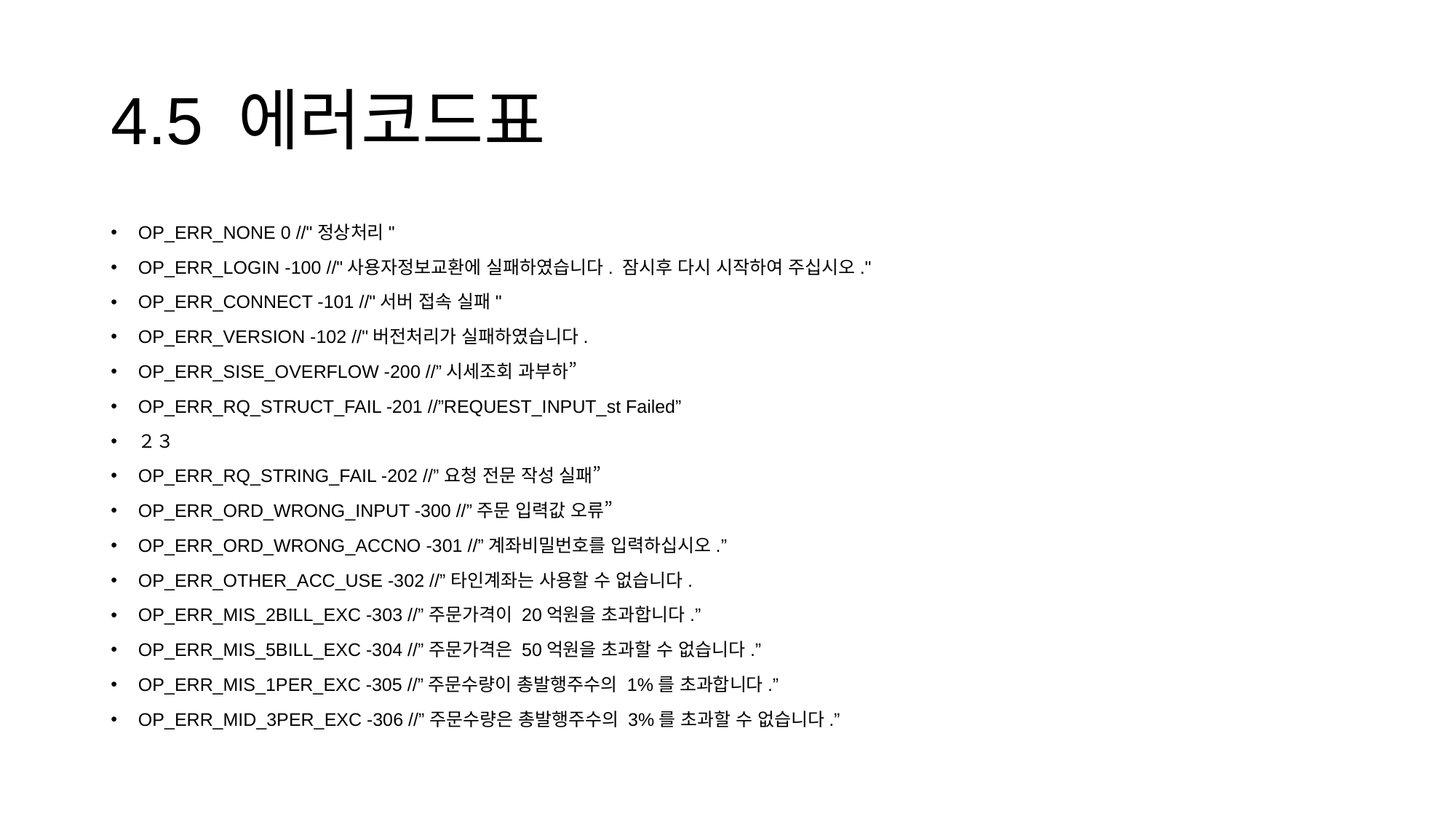

# 4.5 에러코드표
OP_ERR_NONE 0 //"정상처리"
OP_ERR_LOGIN -100 //"사용자정보교환에 실패하였습니다. 잠시후 다시 시작하여 주십시오."
OP_ERR_CONNECT -101 //"서버 접속 실패"
OP_ERR_VERSION -102 //"버전처리가 실패하였습니다.
OP_ERR_SISE_OVERFLOW -200 //”시세조회 과부하”
OP_ERR_RQ_STRUCT_FAIL -201 //”REQUEST_INPUT_st Failed”
２３
OP_ERR_RQ_STRING_FAIL -202 //”요청 전문 작성 실패”
OP_ERR_ORD_WRONG_INPUT -300 //”주문 입력값 오류”
OP_ERR_ORD_WRONG_ACCNO -301 //”계좌비밀번호를 입력하십시오.”
OP_ERR_OTHER_ACC_USE -302 //”타인계좌는 사용할 수 없습니다.
OP_ERR_MIS_2BILL_EXC -303 //”주문가격이 20억원을 초과합니다.”
OP_ERR_MIS_5BILL_EXC -304 //”주문가격은 50억원을 초과할 수 없습니다.”
OP_ERR_MIS_1PER_EXC -305 //”주문수량이 총발행주수의 1%를 초과합니다.”
OP_ERR_MID_3PER_EXC -306 //”주문수량은 총발행주수의 3%를 초과할 수 없습니다.”